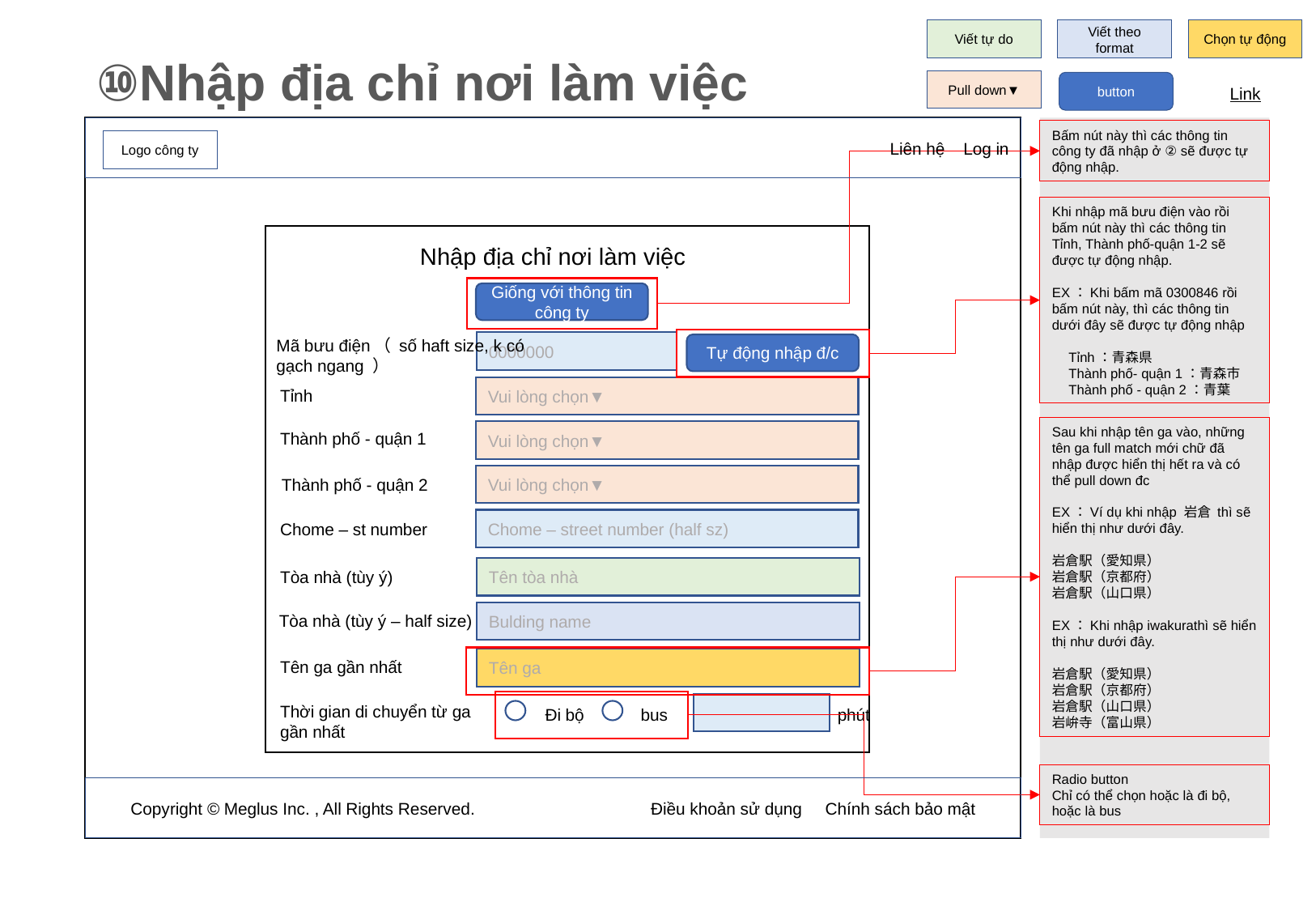

Viết tự do
Viết theo format
Chọn tự động
⑩Nhập địa chỉ nơi làm việc
Pull down▼
button
Link

　　　　　　　　　　　Liên hệ    Log in

Bấm nút này thì các thông tin công ty đã nhập ở ② sẽ được tự động nhập.
Logo công ty
Khi nhập mã bưu điện vào rồi bấm nút này thì các thông tin Tỉnh, Thành phố-quận 1-2 sẽ được tự động nhập.

EX：Khi bấm mã 0300846 rồi bấm nút này, thì các thông tin dưới đây sẽ được tự động nhập

　Tỉnh：青森県
　Thành phố- quận 1：青森市
　Thành phố - quận 2：青葉

Nhập địa chỉ nơi làm việc

Giống với thông tin công ty
Mã bưu điện（ số haft size, k có gạch ngang ）

0000000
Tự động nhập đ/c
Vui lòng chọn▼
Tỉnh
Sau khi nhập tên ga vào, những tên ga full match mới chữ đã nhập được hiển thị hết ra và có thể pull down đc

EX：Ví dụ khi nhập 岩倉 thì sẽ hiển thị như dưới đây.

岩倉駅（愛知県）
岩倉駅（京都府）
岩倉駅（山口県）

EX：Khi nhập iwakurathì sẽ hiển thị như dưới đây.

岩倉駅（愛知県）
岩倉駅（京都府）
岩倉駅（山口県）
岩峅寺（富山県）
Vui lòng chọn▼
Thành phố - quận 1
Vui lòng chọn▼
Thành phố - quận 2
Chome – street number (half sz)
Chome – st number
Tên tòa nhà
Tòa nhà (tùy ý)
Bulding name
Tòa nhà (tùy ý – half size)

Tên ga
Tên ga gần nhất

Thời gian di chuyển từ ga gần nhất
phút
Đi bộ
bus

Radio button
Chỉ có thể chọn hoặc là đi bộ, hoặc là bus
Copyright © Meglus Inc. , All Rights Reserved.　　　　　　　　　　Điều khoản sử dụng     Chính sách bảo mật